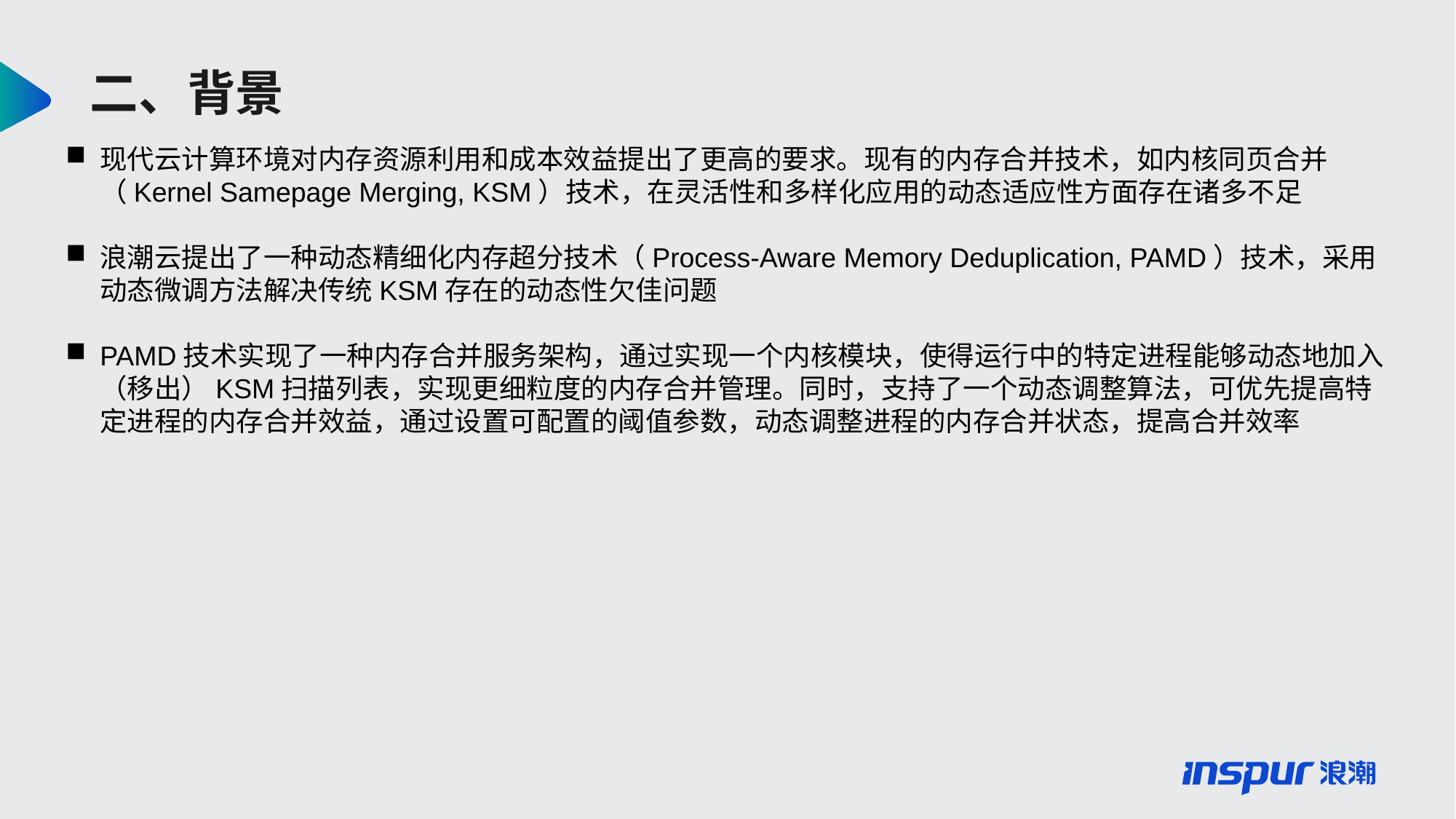

二、背景

现代云计算环境对内存资源利用和成本效益提出了更高的要求。现有的内存合并技术，如内核同页合并（Kernel Samepage Merging, KSM）技术，在灵活性和多样化应用的动态适应性方面存在诸多不足

浪潮云提出了一种动态精细化内存超分技术（Process-Aware Memory Deduplication, PAMD）技术，采用动态微调方法解决传统KSM存在的动态性欠佳问题

PAMD技术实现了一种内存合并服务架构，通过实现一个内核模块，使得运行中的特定进程能够动态地加入（移出）KSM扫描列表，实现更细粒度的内存合并管理。同时，支持了一个动态调整算法，可优先提高特定进程的内存合并效益，通过设置可配置的阈值参数，动态调整进程的内存合并状态，提高合并效率